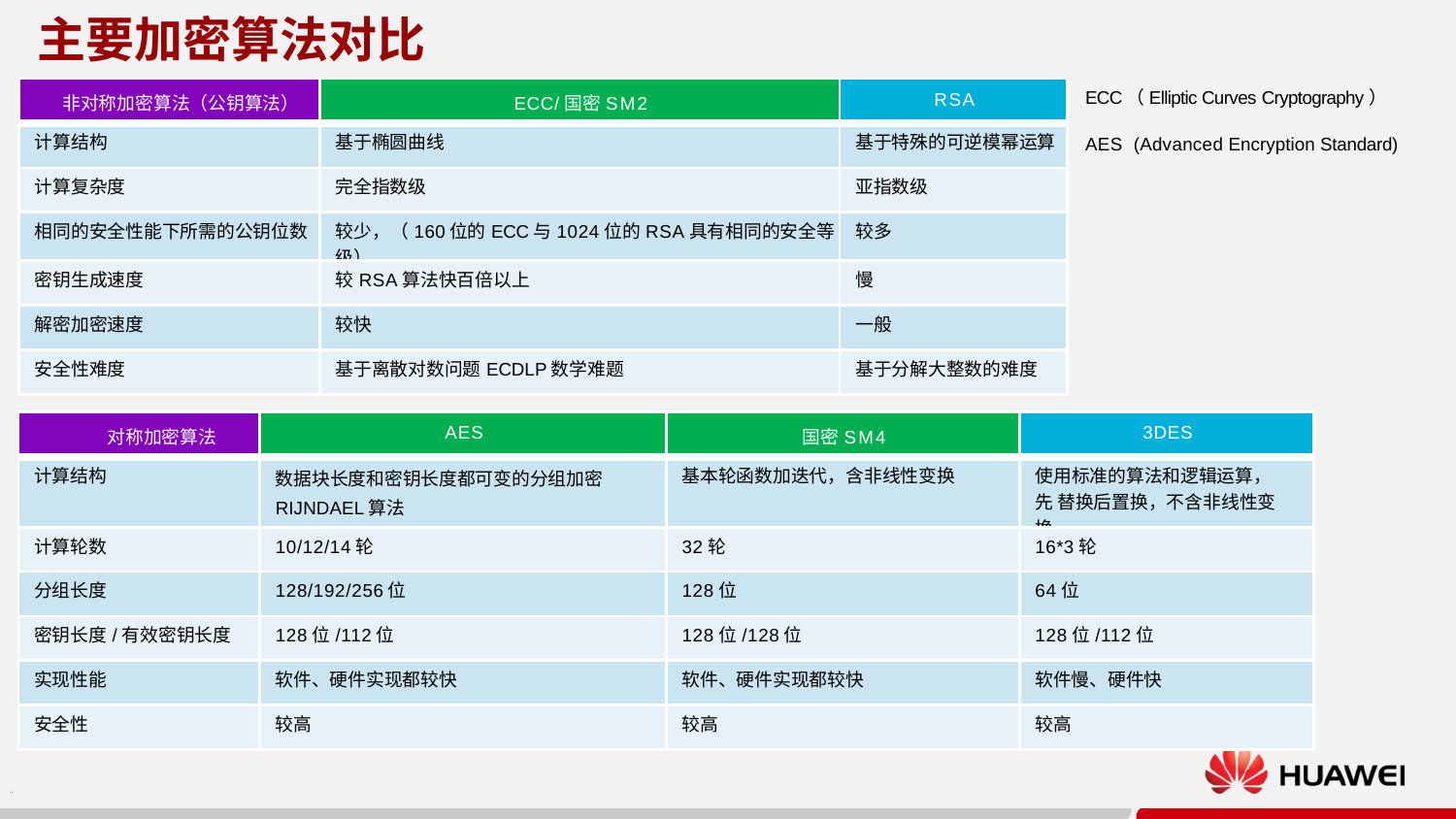

# 主要加密算法对比
| 非对称加密算法（公钥算法） | ECC/国密SM2 | RSA |
| --- | --- | --- |
| 计算结构 | 基于椭圆曲线 | 基于特殊的可逆模幂运算 |
| 计算复杂度 | 完全指数级 | 亚指数级 |
| 相同的安全性能下所需的公钥位数 | 较少，（160位的ECC与1024位的RSA具有相同的安全等级） | 较多 |
| 密钥生成速度 | 较RSA算法快百倍以上 | 慢 |
| 解密加密速度 | 较快 | 一般 |
| 安全性难度 | 基于离散对数问题ECDLP数学难题 | 基于分解大整数的难度 |
ECC（Elliptic Curves Cryptography）

AES (Advanced Encryption Standard)
| 对称加密算法 | AES | 国密SM4 | 3DES |
| --- | --- | --- | --- |
| 计算结构 | 数据块长度和密钥长度都可变的分组加密 RIJNDAEL算法 | 基本轮函数加迭代，含非线性变换 | 使用标准的算法和逻辑运算，先 替换后置换，不含非线性变换 |
| 计算轮数 | 10/12/14轮 | 32轮 | 16\*3轮 |
| 分组长度 | 128/192/256位 | 128位 | 64位 |
| 密钥长度/有效密钥长度 | 128位/112位 | 128位/128位 | 128位/112位 |
| 实现性能 | 软件、硬件实现都较快 | 软件、硬件实现都较快 | 软件慢、硬件快 |
| 安全性 | 较高 | 较高 | 较高 |
16